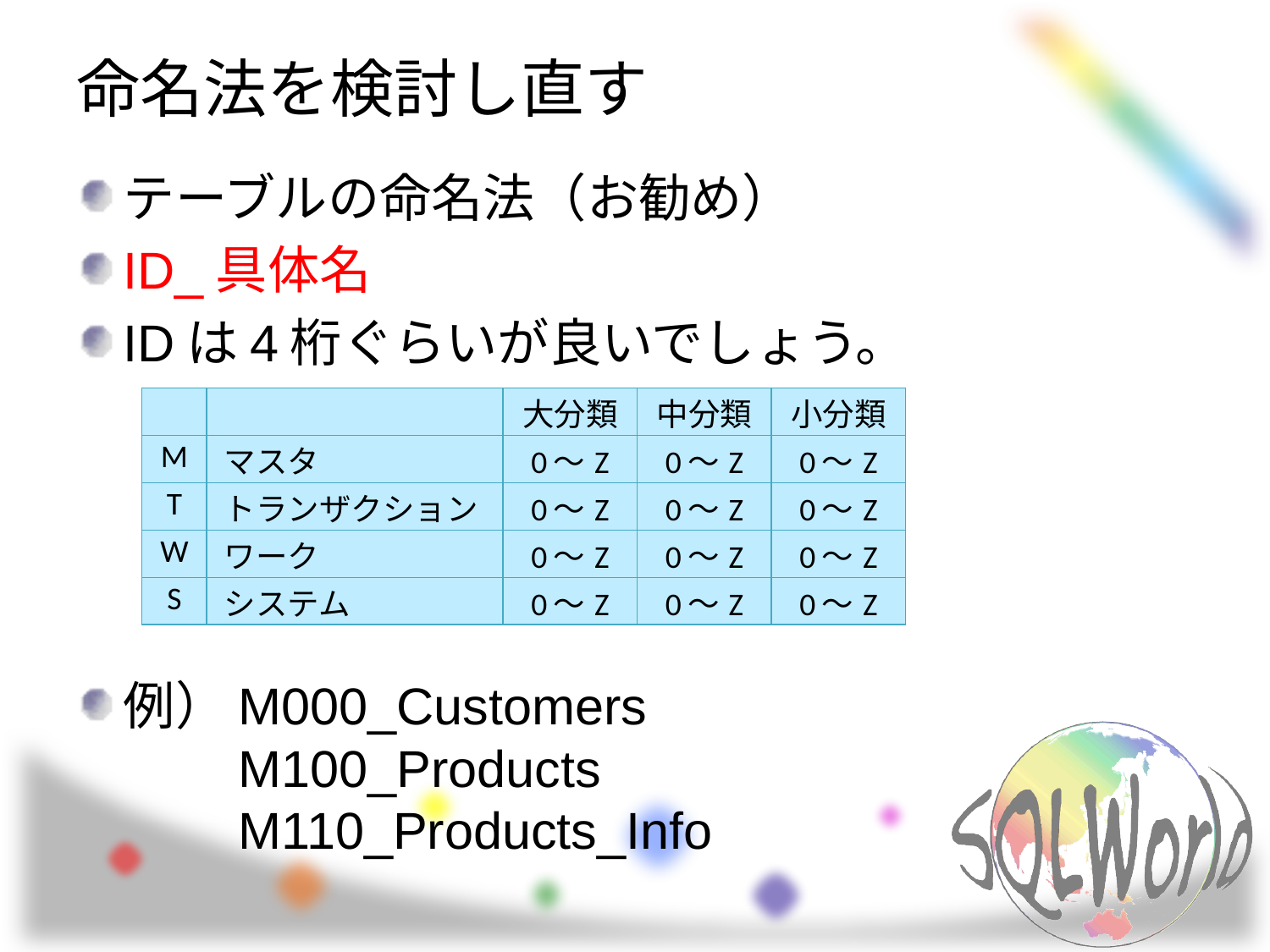

# 命名法を検討し直す
テーブルの命名法（お勧め）
ID_具体名
IDは4桁ぐらいが良いでしょう。

例）M000_Customers
　　M100_Products
　　M110_Products_Info

|  |  | 大分類 | 中分類 | 小分類 |
| --- | --- | --- | --- | --- |
| M | マスタ | 0～Z | 0～Z | 0～Z |
| T | トランザクション | 0～Z | 0～Z | 0～Z |
| W | ワーク | 0～Z | 0～Z | 0～Z |
| S | システム | 0～Z | 0～Z | 0～Z |